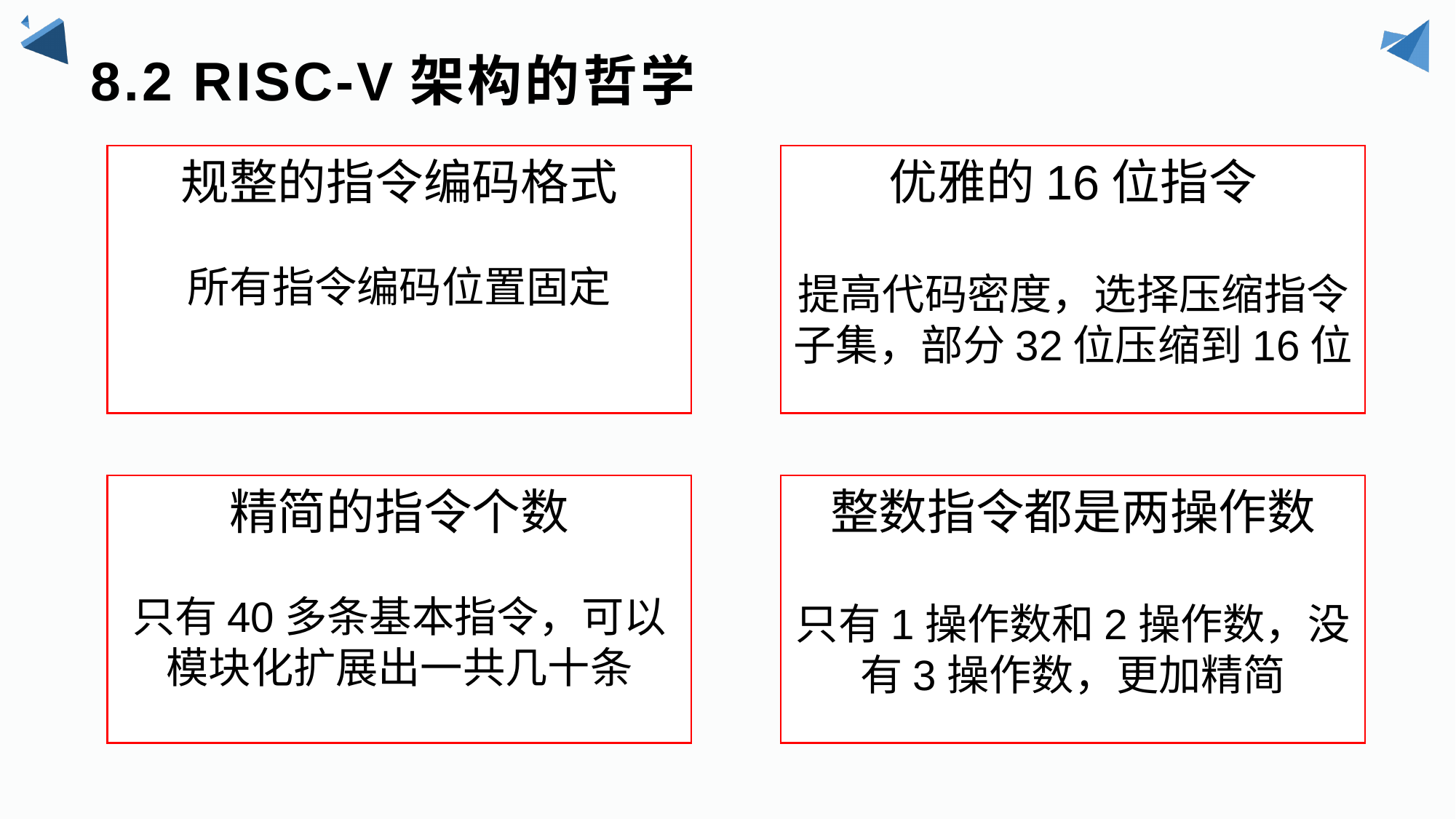

# 8.2 RISC-V架构的哲学
规整的指令编码格式

所有指令编码位置固定
优雅的16位指令

提高代码密度，选择压缩指令子集，部分32位压缩到16位
精简的指令个数

只有40多条基本指令，可以模块化扩展出一共几十条
整数指令都是两操作数

只有1操作数和2操作数，没有3操作数，更加精简